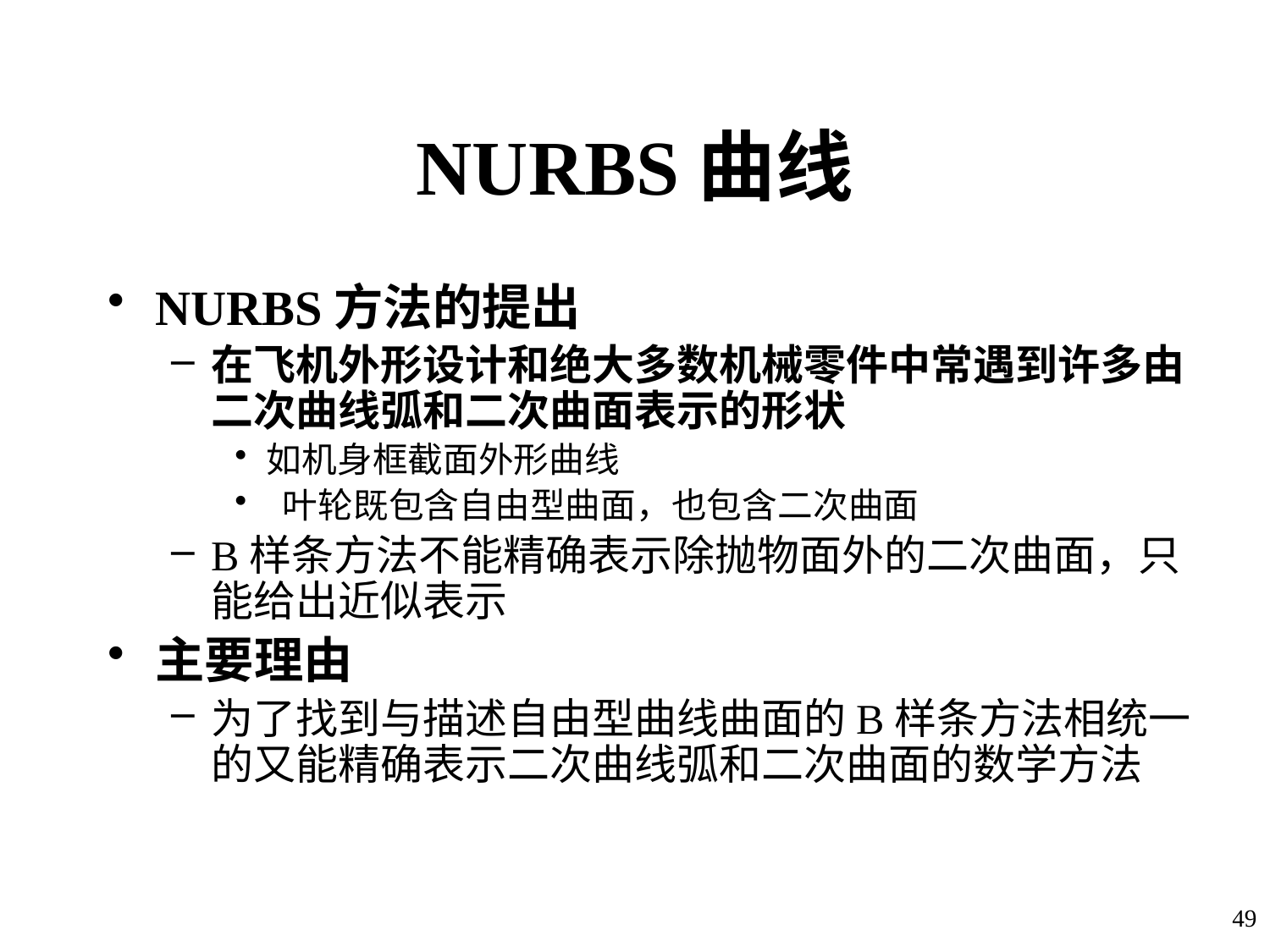

# NURBS曲线
NURBS方法的提出
在飞机外形设计和绝大多数机械零件中常遇到许多由二次曲线弧和二次曲面表示的形状
如机身框截面外形曲线
 叶轮既包含自由型曲面，也包含二次曲面
B样条方法不能精确表示除抛物面外的二次曲面，只能给出近似表示
主要理由
为了找到与描述自由型曲线曲面的B样条方法相统一的又能精确表示二次曲线弧和二次曲面的数学方法

49